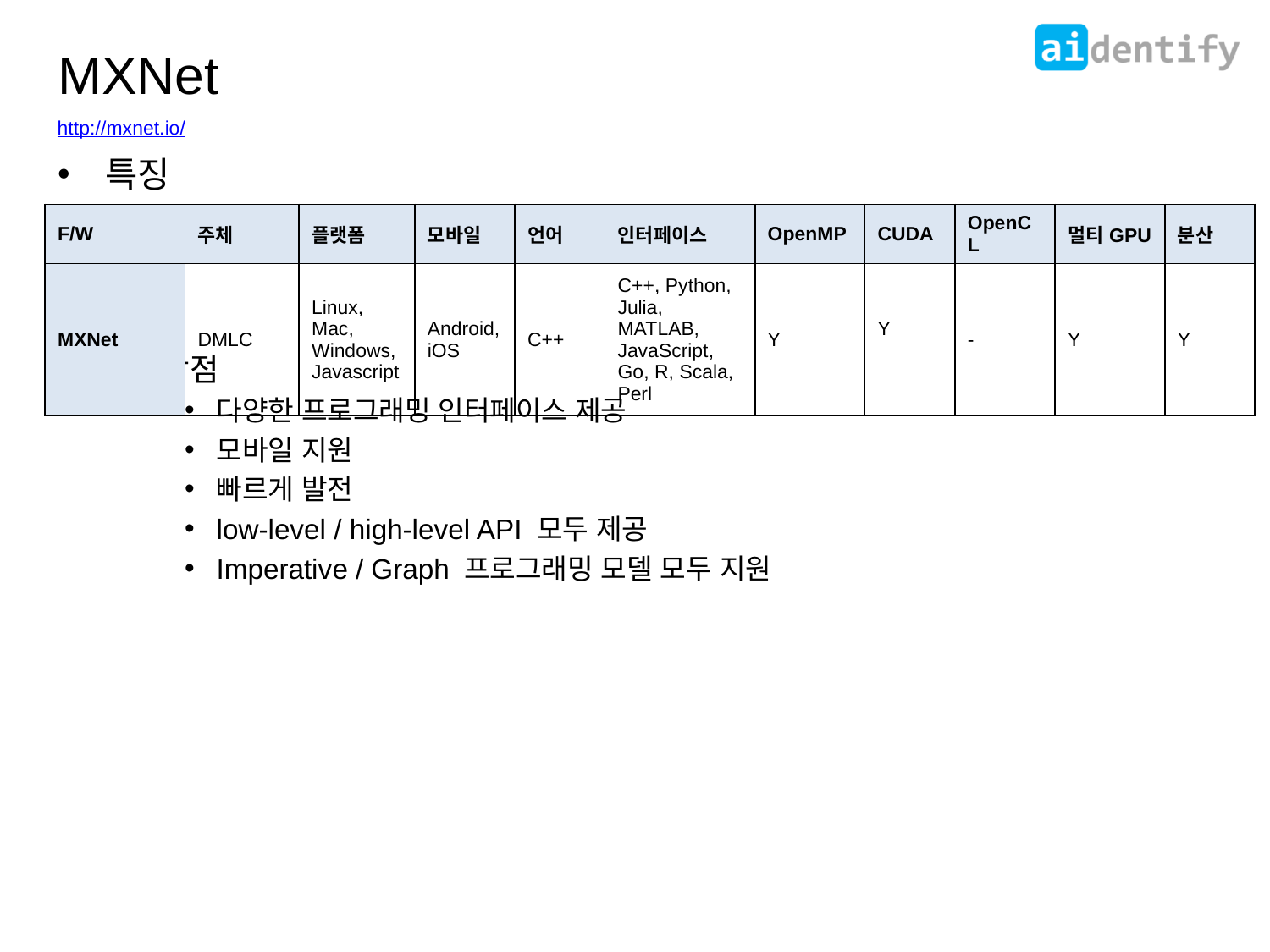

# MXNet
http://mxnet.io/
특징

장점
다양한 프로그래밍 인터페이스 제공
모바일 지원
빠르게 발전
low-level / high-level API 모두 제공
Imperative / Graph 프로그래밍 모델 모두 지원

| F/W | 주체 | 플랫폼 | 모바일 | 언어 | 인터페이스 | OpenMP | CUDA | OpenCL | 멀티GPU | 분산 |
| --- | --- | --- | --- | --- | --- | --- | --- | --- | --- | --- |
| MXNet | DMLC | Linux, Mac, Windows, Javascript | Android, iOS | C++ | C++, Python, Julia, MATLAB, JavaScript, Go, R, Scala, Perl | Y | Y | - | Y | Y |